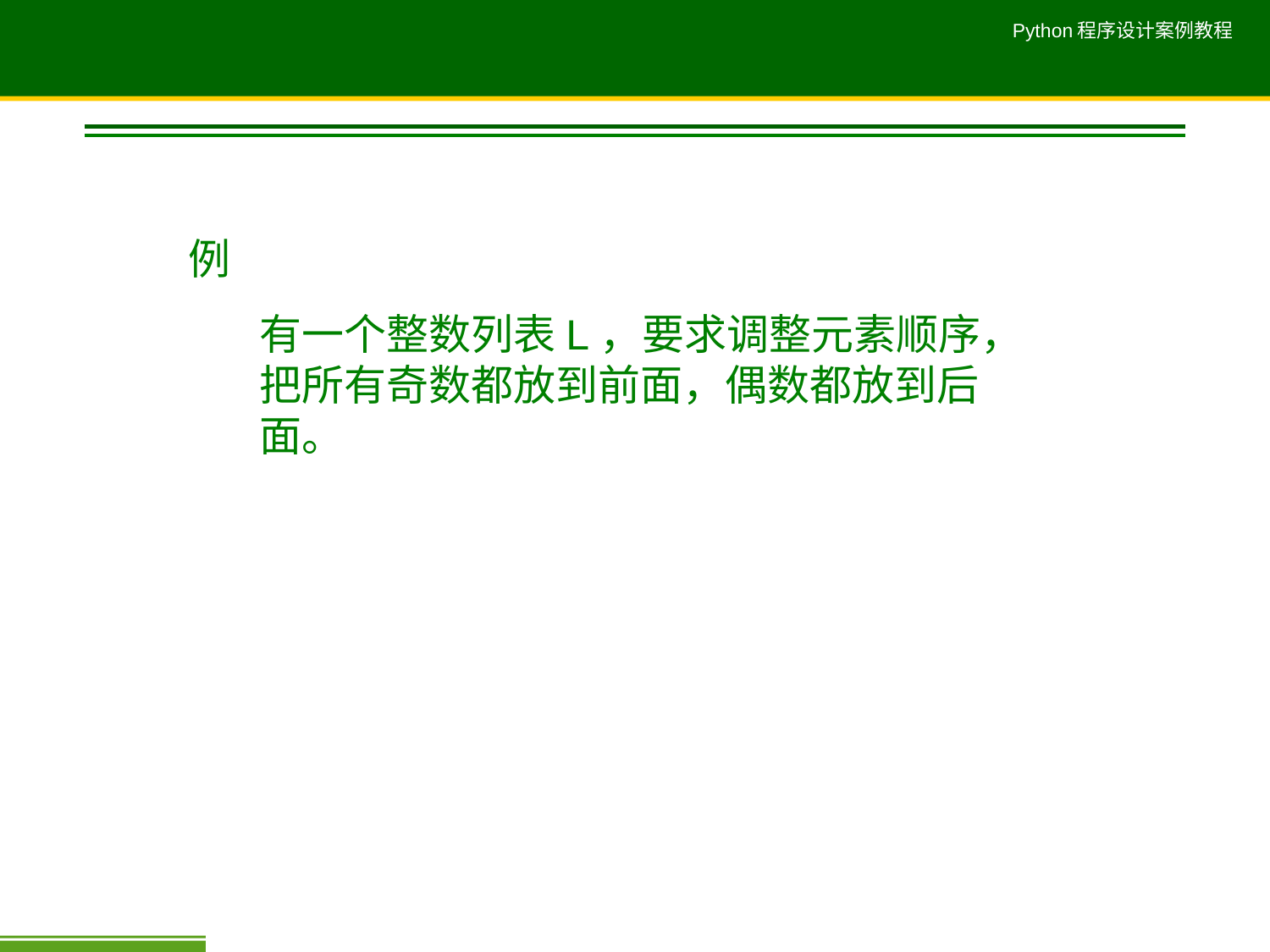

例
有一个整数列表L，要求调整元素顺序，把所有奇数都放到前面，偶数都放到后面。